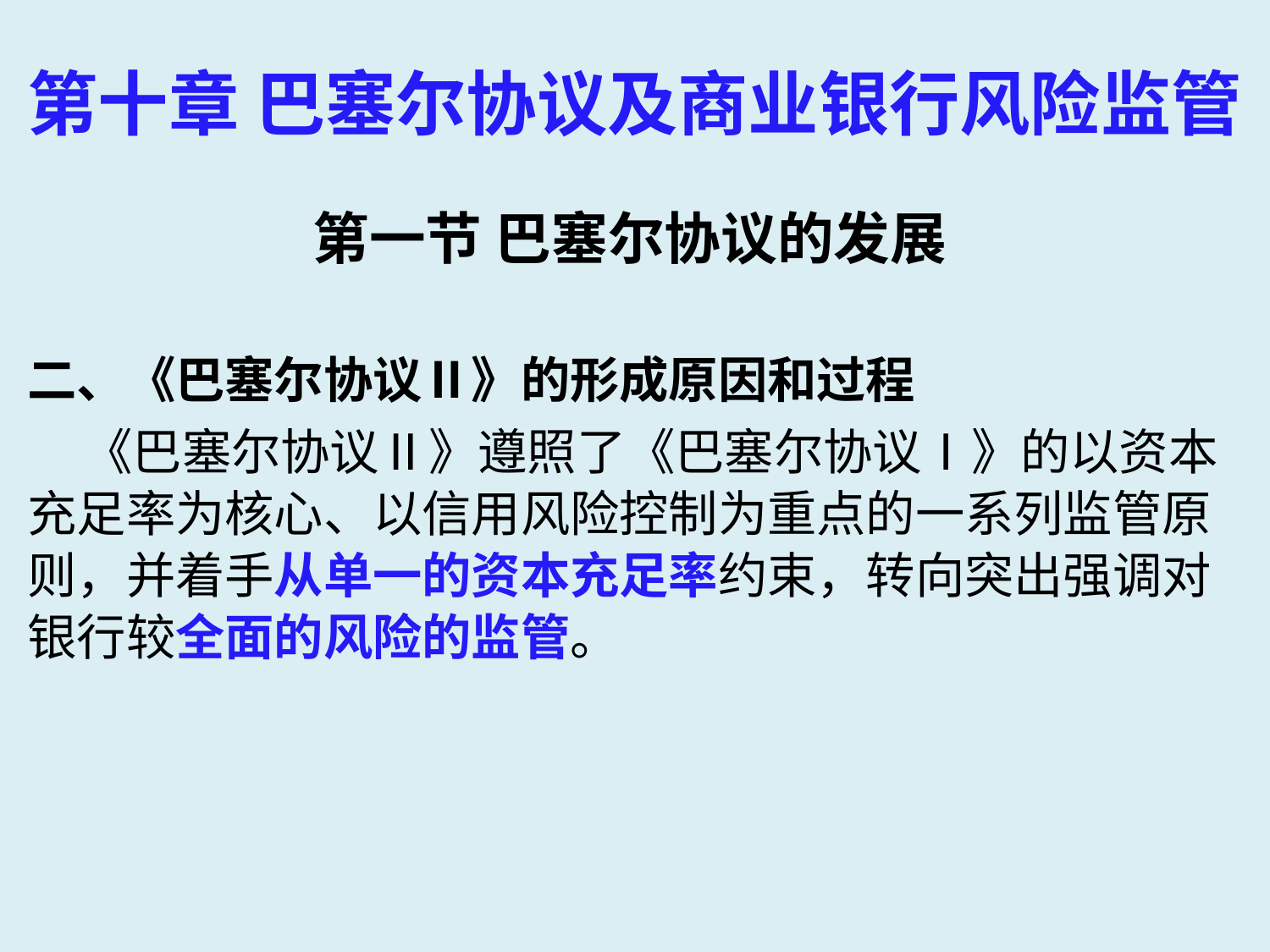

# 第十章 巴塞尔协议及商业银行风险监管
第一节 巴塞尔协议的发展

二、《巴塞尔协议Ⅱ》的形成原因和过程
    《巴塞尔协议Ⅱ》遵照了《巴塞尔协议Ⅰ》的以资本充足率为核心、以信用风险控制为重点的一系列监管原则，并着手从单一的资本充足率约束，转向突出强调对银行较全面的风险的监管。
7